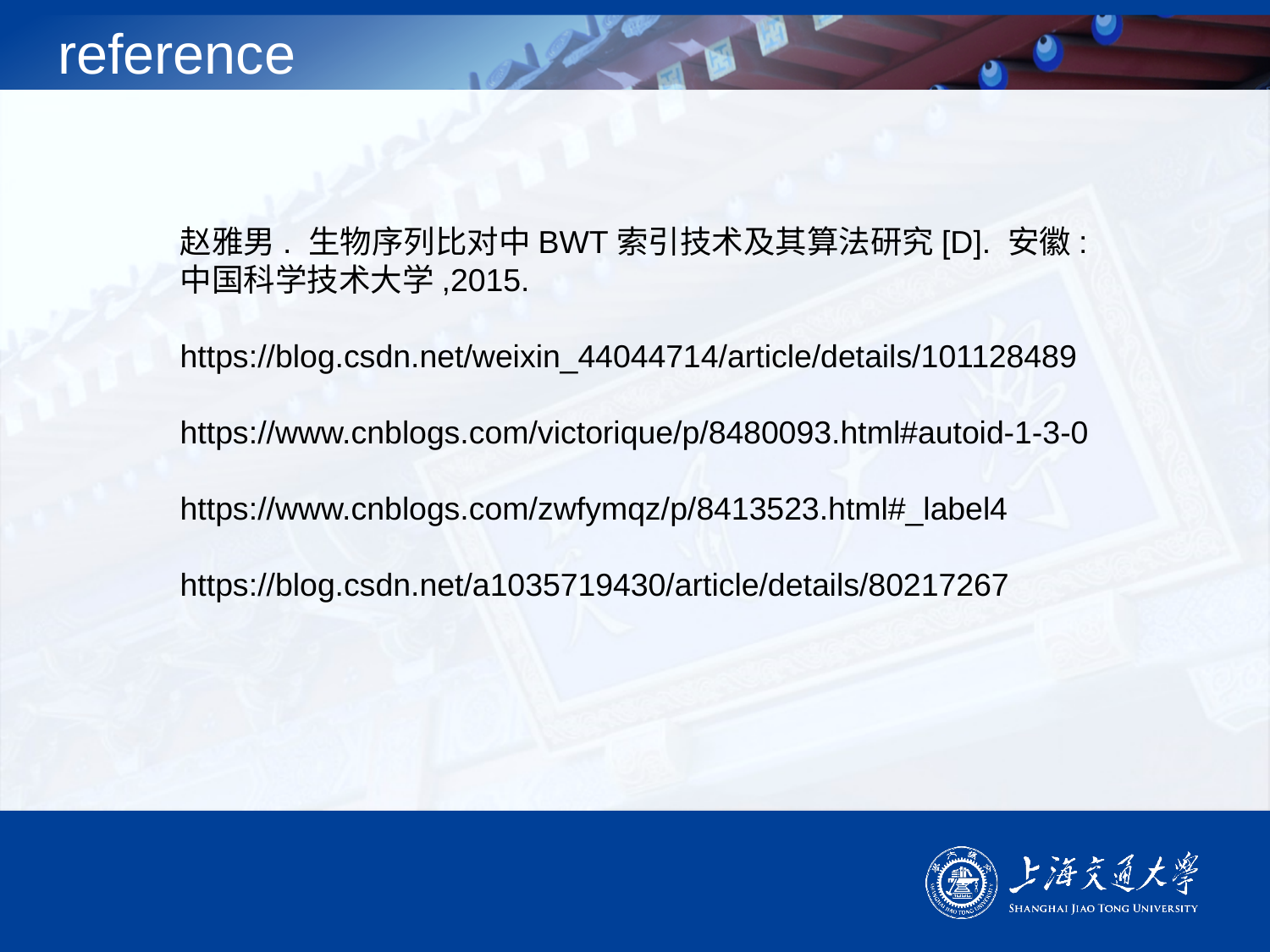

# reference
赵雅男. 生物序列比对中BWT索引技术及其算法研究[D]. 安徽:中国科学技术大学,2015.

https://blog.csdn.net/weixin_44044714/article/details/101128489

https://www.cnblogs.com/victorique/p/8480093.html#autoid-1-3-0

https://www.cnblogs.com/zwfymqz/p/8413523.html#_label4

https://blog.csdn.net/a1035719430/article/details/80217267